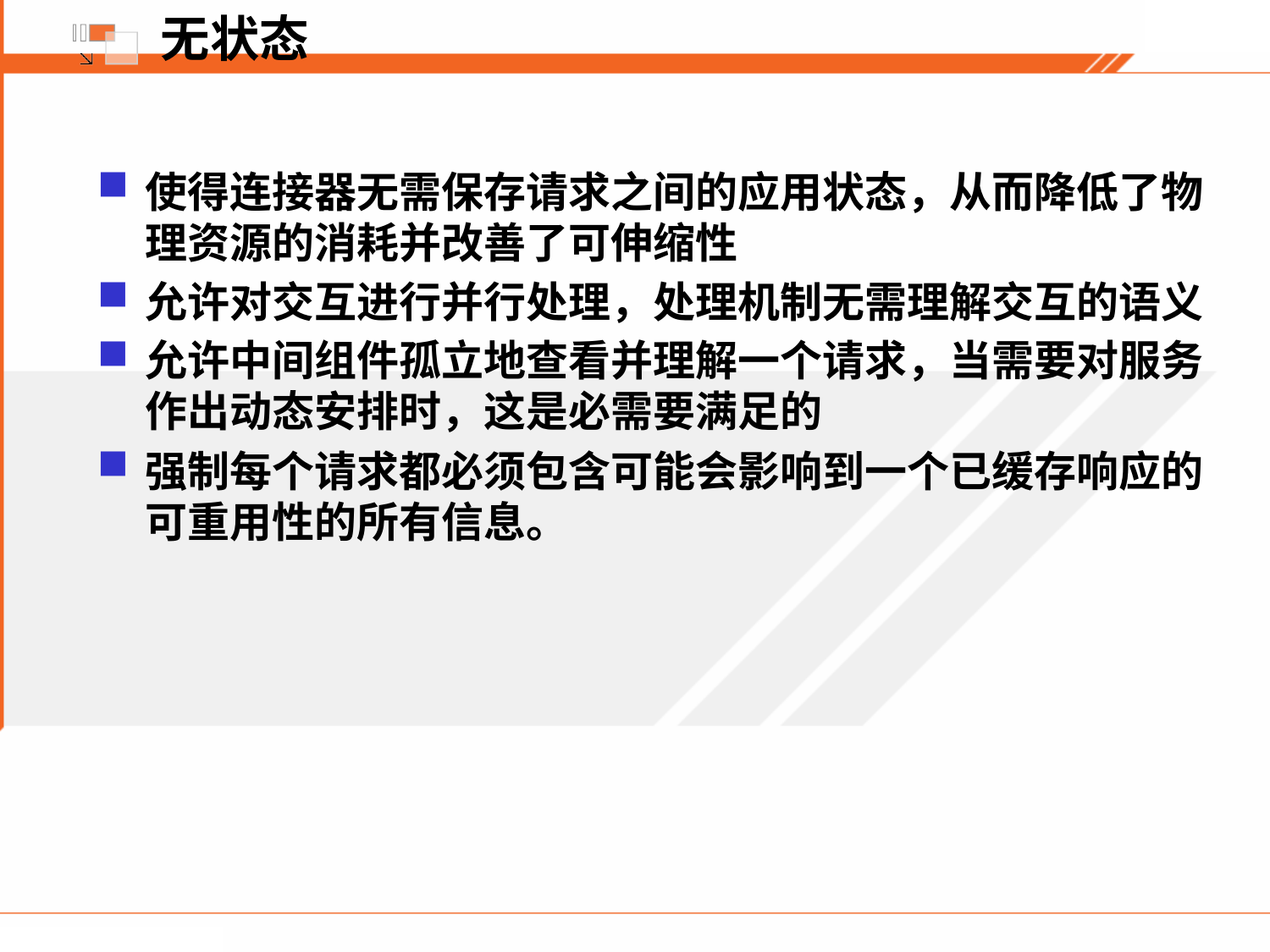

# 无状态
使得连接器无需保存请求之间的应用状态，从而降低了物理资源的消耗并改善了可伸缩性
允许对交互进行并行处理，处理机制无需理解交互的语义
允许中间组件孤立地查看并理解一个请求，当需要对服务作出动态安排时，这是必需要满足的
强制每个请求都必须包含可能会影响到一个已缓存响应的可重用性的所有信息。